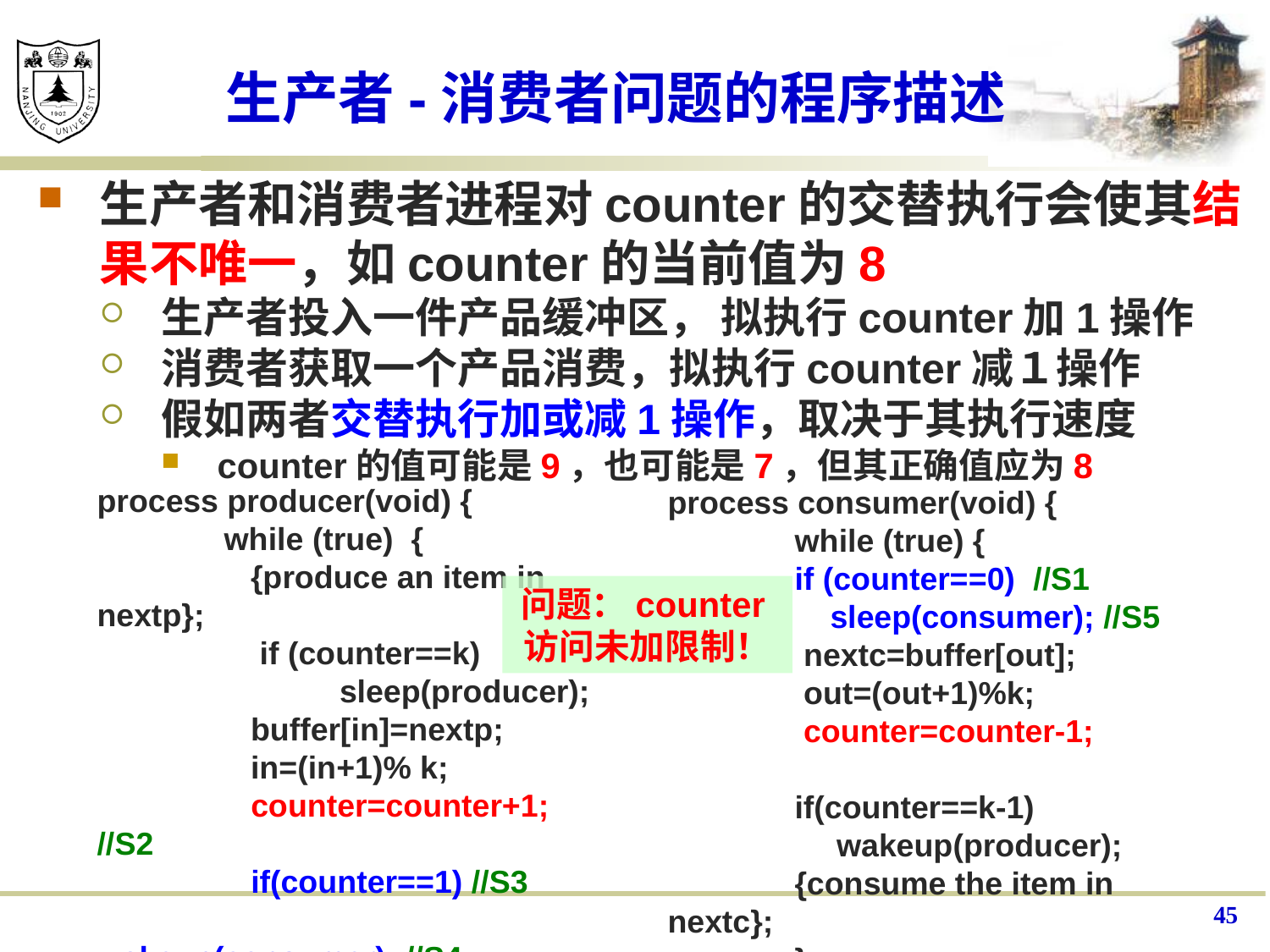

# 生产者-消费者问题的程序描述
生产者和消费者进程对counter的交替执行会使其结果不唯一，如counter的当前值为8
生产者投入一件产品缓冲区， 拟执行counter加1操作
消费者获取一个产品消费，拟执行counter减１操作
假如两者交替执行加或减1操作，取决于其执行速度
counter的值可能是9，也可能是7，但其正确值应为8

process producer(void) {
	while (true)  {
	   {produce an item in nextp};
	    if (counter==k)
	             sleep(producer);
	   buffer[in]=nextp;
	   in=(in+1)% k;
	   counter=counter+1; //S2
	   if(counter==1) //S3
                      wakeup(consumer); //S4
	}
   }
process consumer(void) {
	while (true) {
	if (counter==0)  //S1
	    sleep(consumer); //S5
	 nextc=buffer[out];
	 out=(out+1)%k;
	 counter=counter-1;
	if(counter==k-1)
                   wakeup(producer);
	{consume the item in nextc};
	}
}
问题：counter访问未加限制！
45